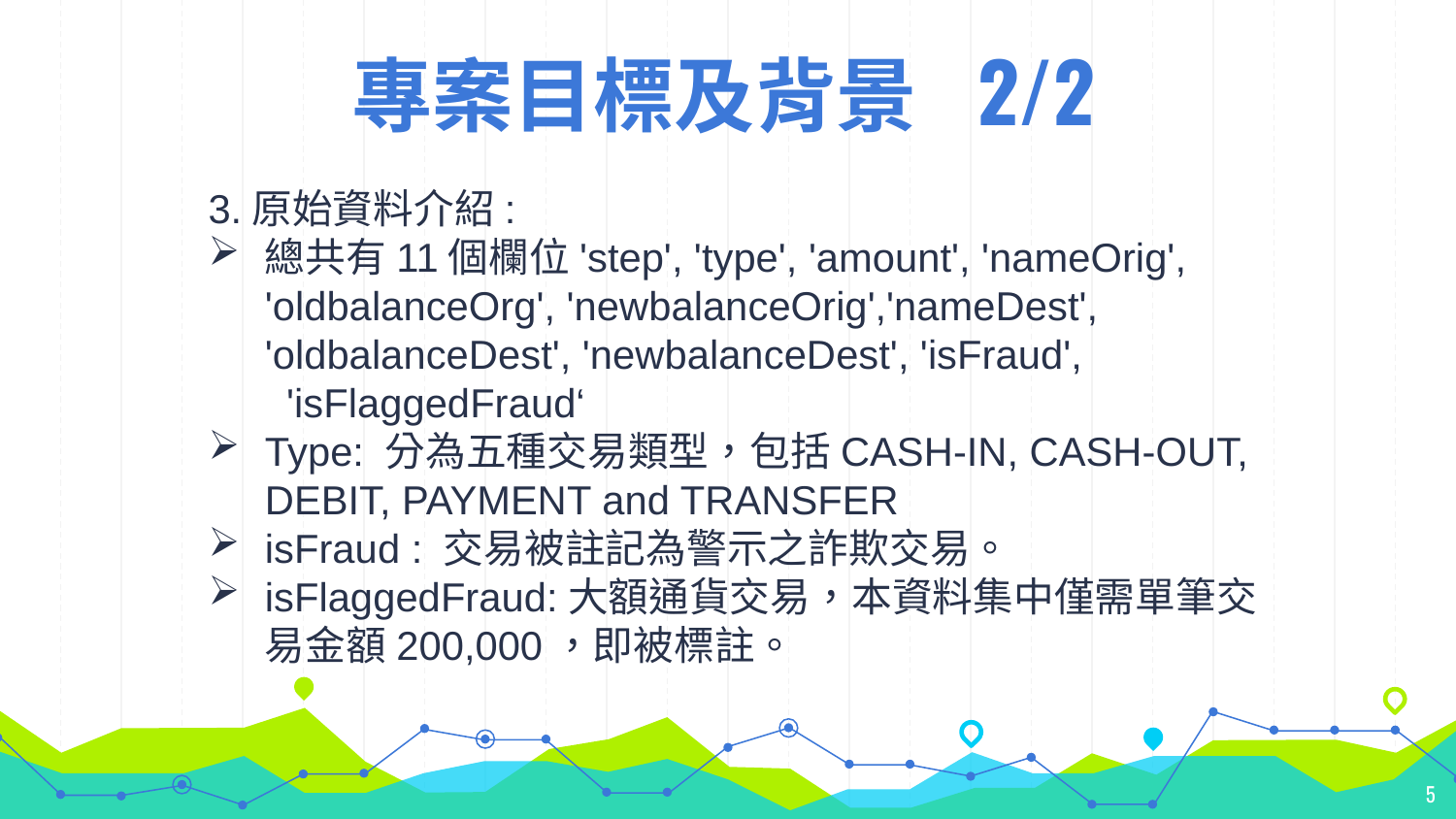

# 專案目標及背景  2/2
3.原始資料介紹:
總共有11個欄位'step', 'type', 'amount', 'nameOrig', 'oldbalanceOrg', 'newbalanceOrig','nameDest', 'oldbalanceDest', 'newbalanceDest', 'isFraud',
       'isFlaggedFraud‘
Type: 分為五種交易類型，包括CASH-IN, CASH-OUT, DEBIT, PAYMENT and TRANSFER
isFraud : 交易被註記為警示之詐欺交易。
isFlaggedFraud:大額通貨交易，本資料集中僅需單筆交易金額200,000，即被標註。

5